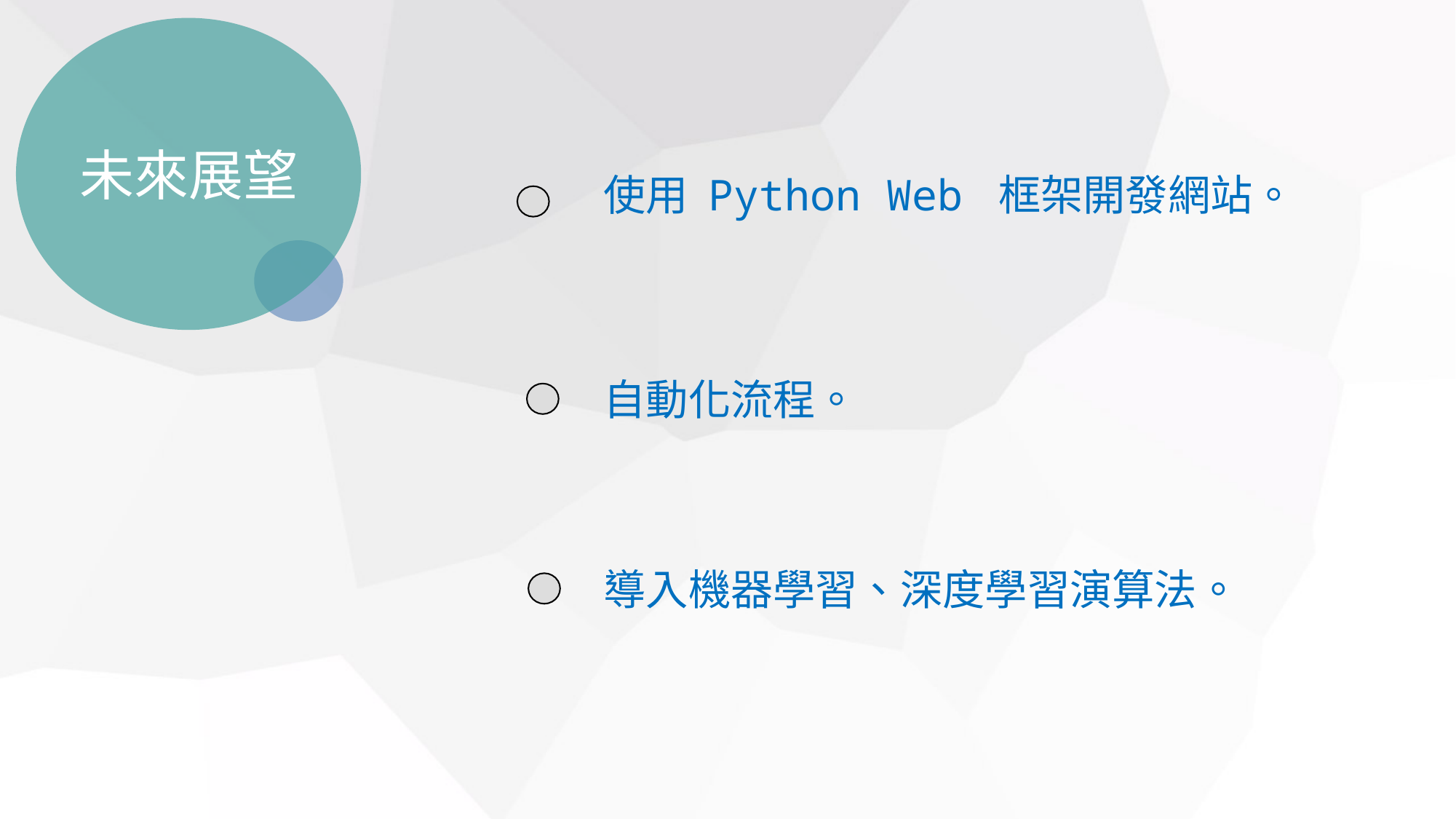

未來展望
使用 Python Web 框架開發網站。

自動化流程。

導入機器學習、深度學習演算法。